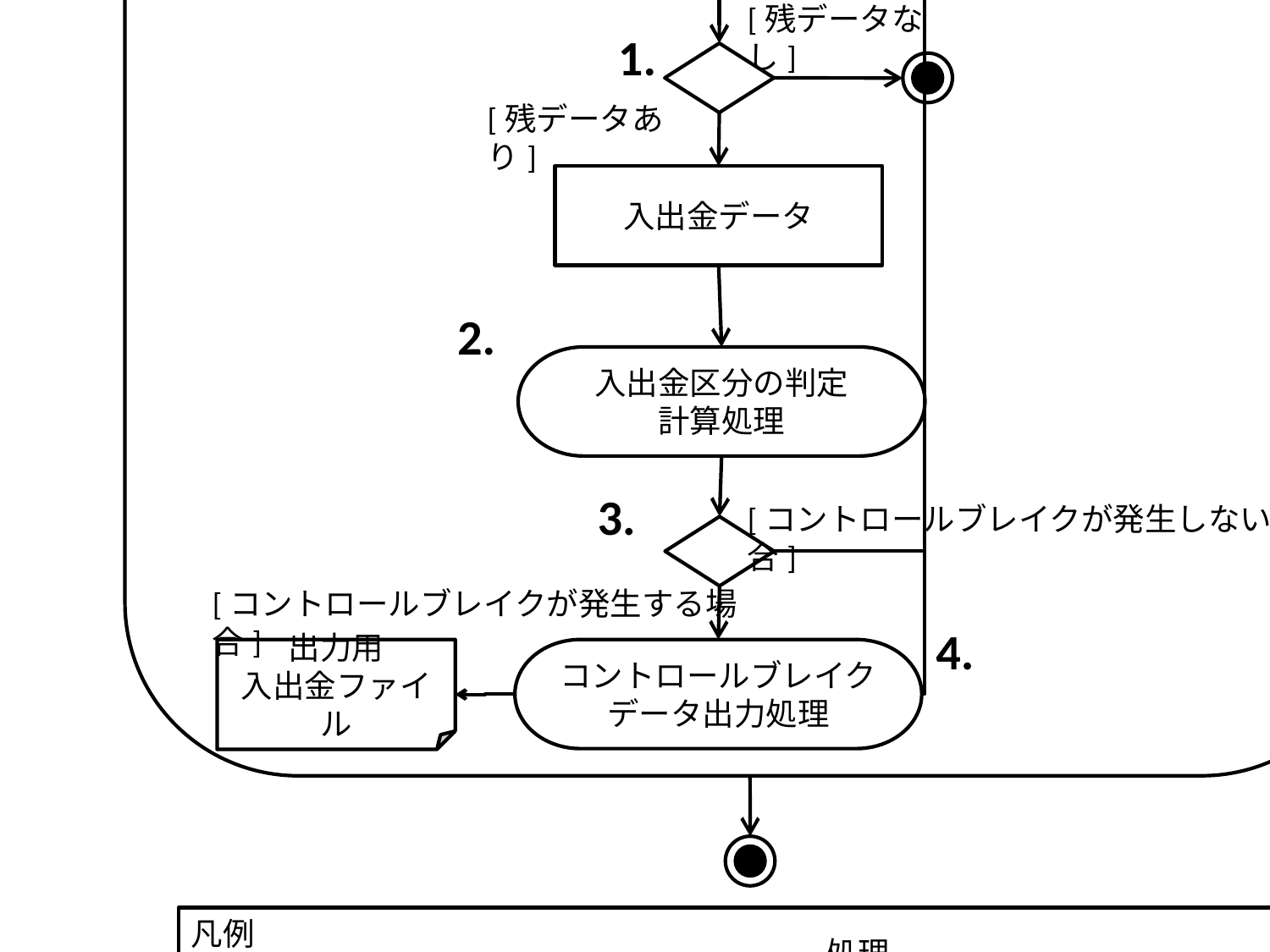

同期型ジョブ実行

主処理ループ

入出金データ取得処理
入力用
入出金ファイル
[残データなし]
1.

[残データあり]
入出金データ
2.
入出金区分の判定
計算処理
3.
[コントロールブレイクが発生しない場合]

[コントロールブレイクが発生する場合]
4.
出力用
入出金ファイル
コントロールブレイク
データ出力処理

凡例
処理
データ
処理開始
処理終了
分岐
処理名
データ名